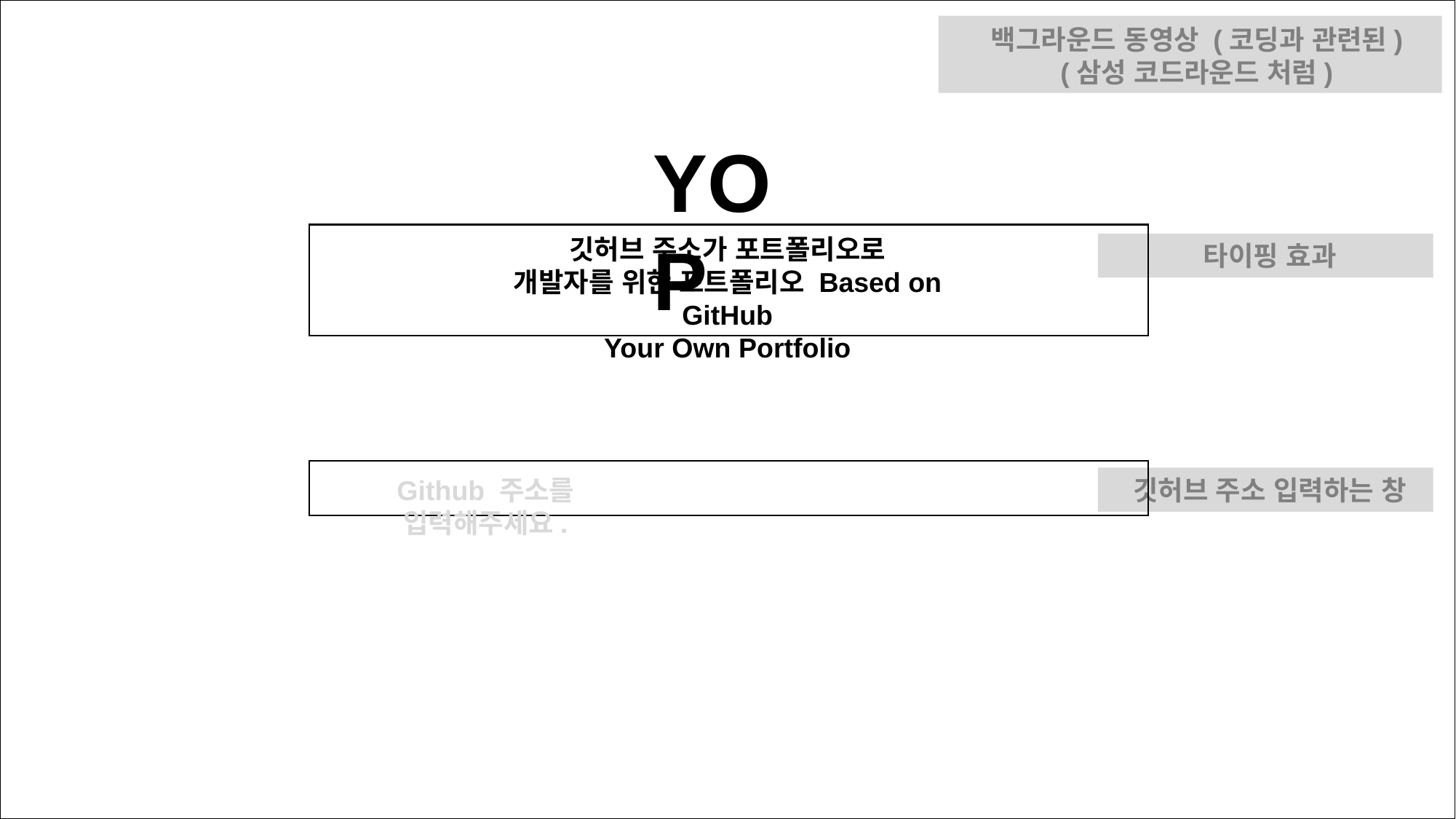

백그라운드 동영상 (코딩과 관련된)
(삼성 코드라운드 처럼)
YOP

깃허브 주소가 포트폴리오로
개발자를 위한 포트폴리오 Based on GitHub
Your Own Portfolio

타이핑 효과

Github 주소를 입력해주세요.

깃허브 주소 입력하는 창

현재 포트폴리오를 만든 DEVELOPERS [숫자카운트]